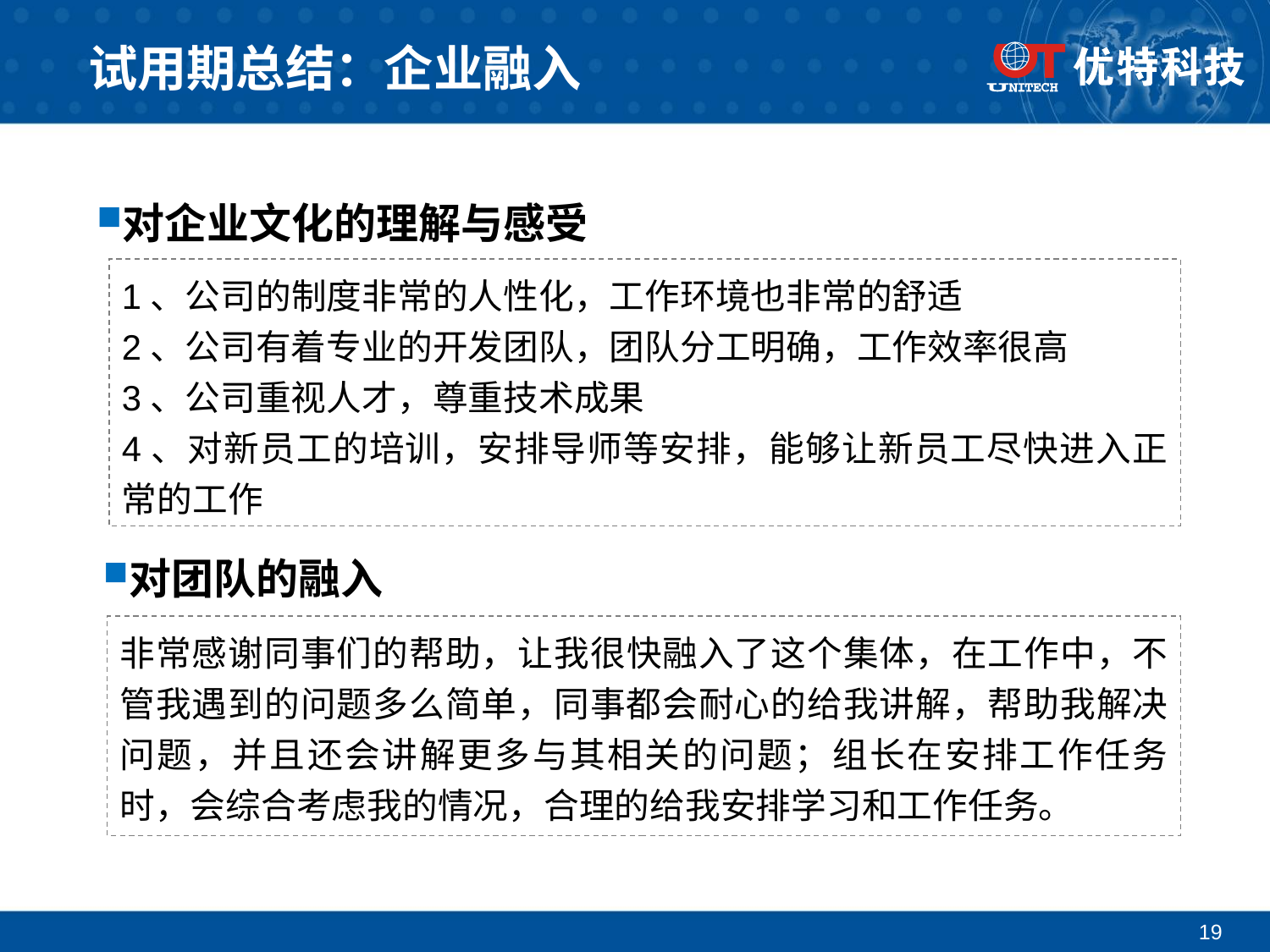

# 试用期总结：企业融入
对企业文化的理解与感受

1、公司的制度非常的人性化，工作环境也非常的舒适
2、公司有着专业的开发团队，团队分工明确，工作效率很高
3、公司重视人才，尊重技术成果
4、对新员工的培训，安排导师等安排，能够让新员工尽快进入正常的工作
对团队的融入
非常感谢同事们的帮助，让我很快融入了这个集体，在工作中，不管我遇到的问题多么简单，同事都会耐心的给我讲解，帮助我解决问题，并且还会讲解更多与其相关的问题；组长在安排工作任务时，会综合考虑我的情况，合理的给我安排学习和工作任务。
19